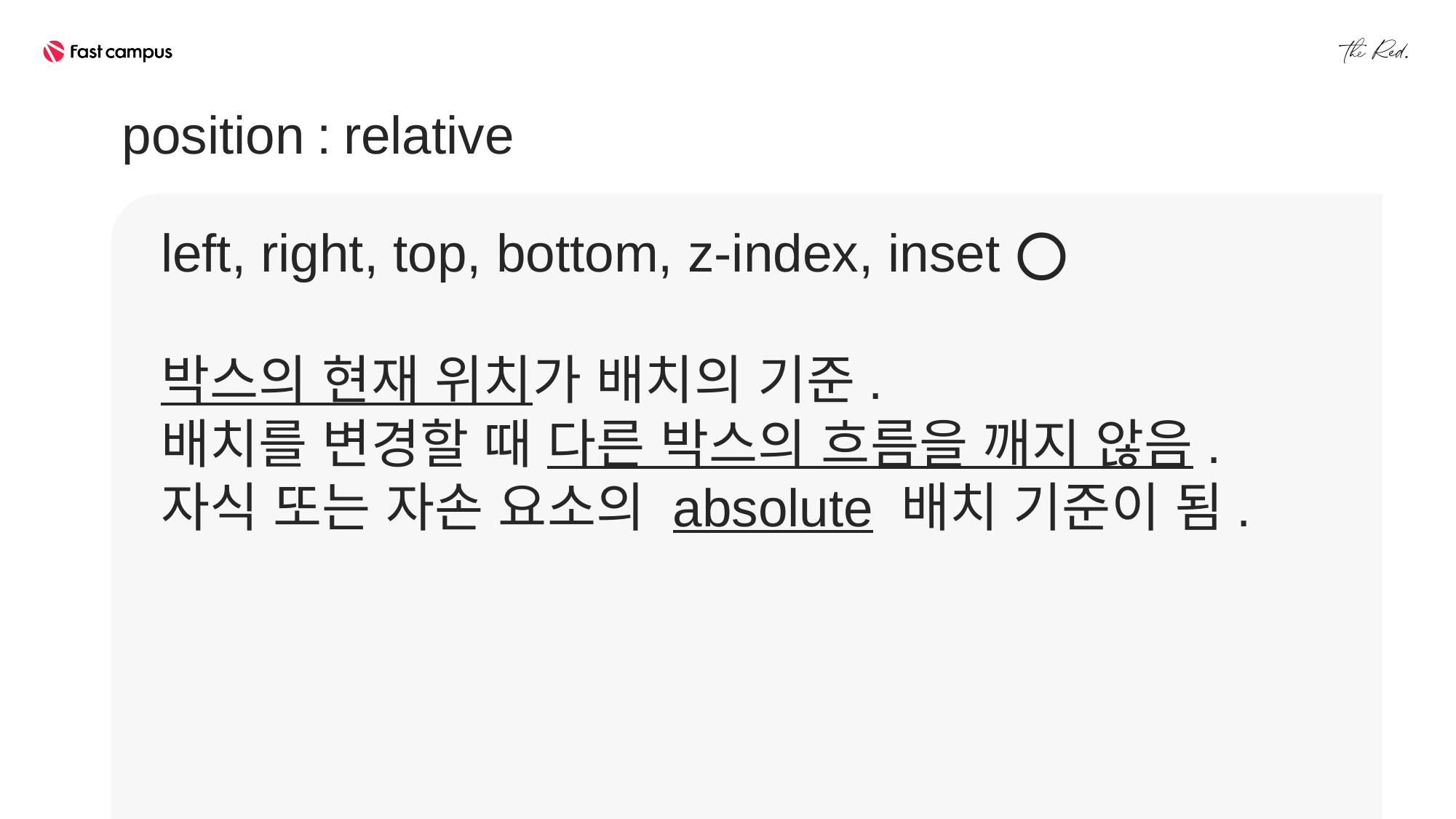

position : relative
left, right, top, bottom, z-index, inset ⭕
박스의 현재 위치가 배치의 기준.
배치를 변경할 때 다른 박스의 흐름을 깨지 않음.
자식 또는 자손 요소의 absolute 배치 기준이 됨.